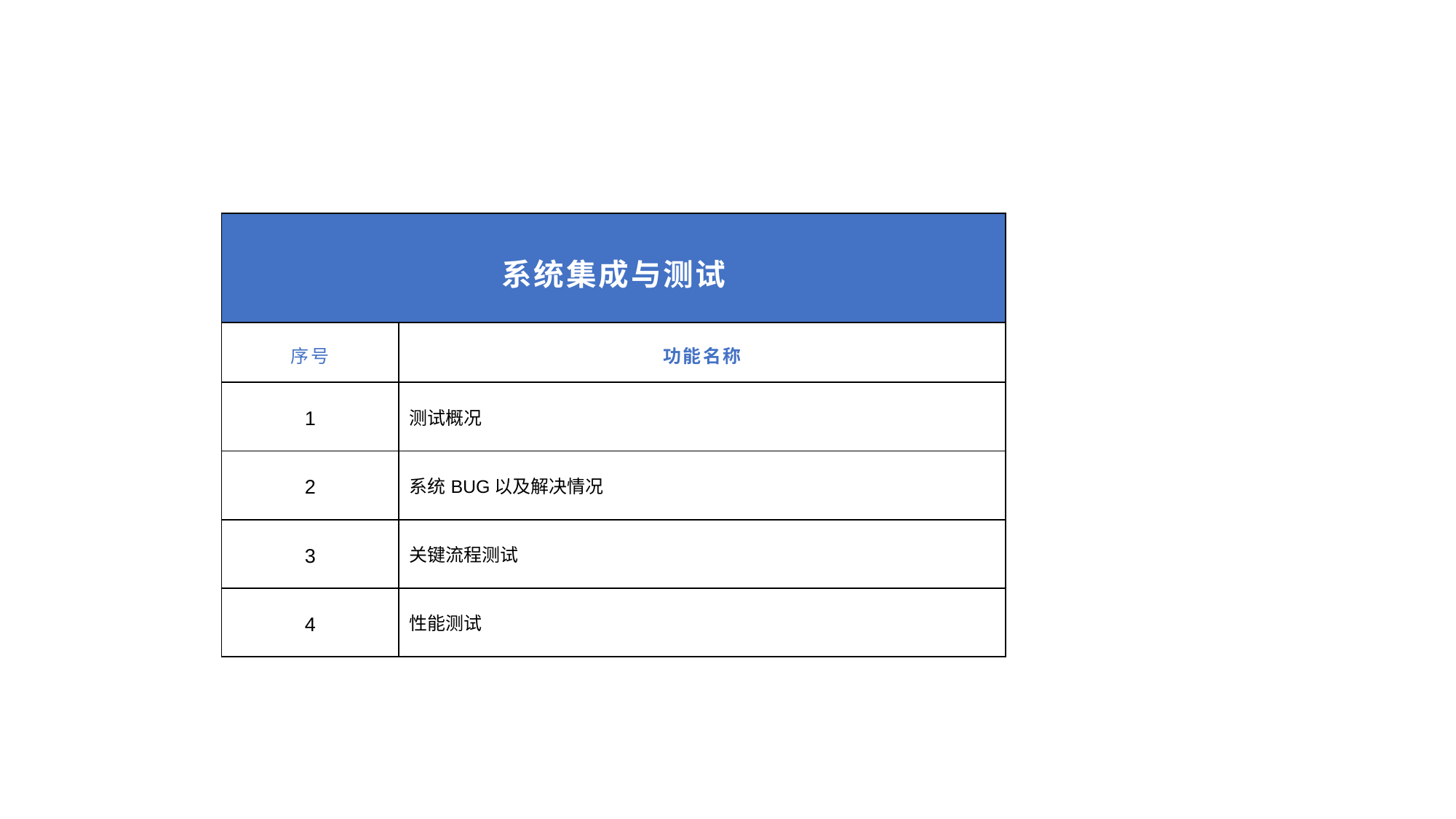

| 系统集成与测试 |  |
| --- | --- |
| 序号 | 功能名称 |
| 1 | 测试概况 |
| 2 | 系统BUG以及解决情况 |
| 3 | 关键流程测试 |
| 4 | 性能测试 |